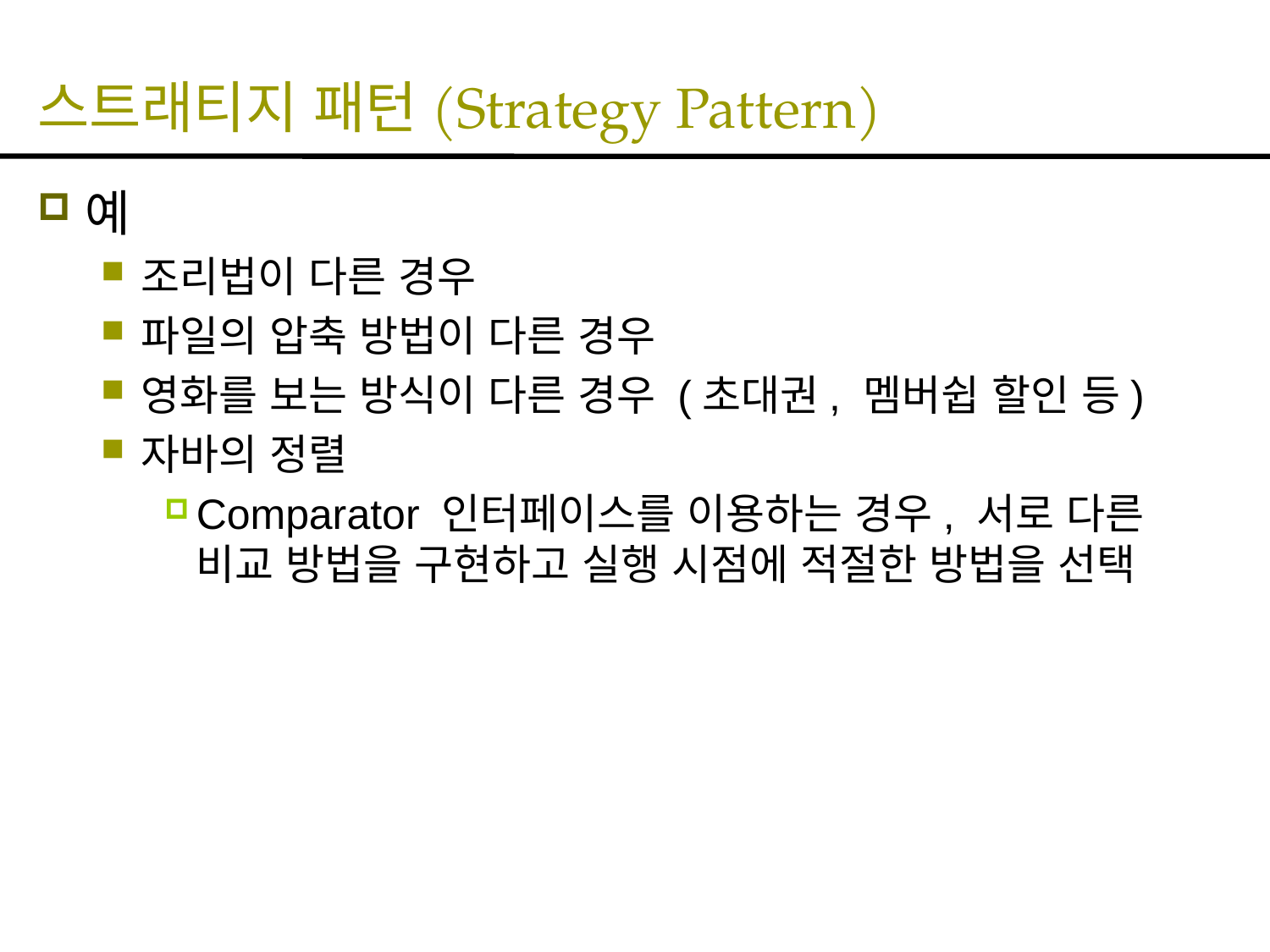

# 스트래티지 패턴(Strategy Pattern)
예
조리법이 다른 경우
파일의 압축 방법이 다른 경우
영화를 보는 방식이 다른 경우 (초대권, 멤버쉽 할인 등)
자바의 정렬
Comparator 인터페이스를 이용하는 경우, 서로 다른 비교 방법을 구현하고 실행 시점에 적절한 방법을 선택